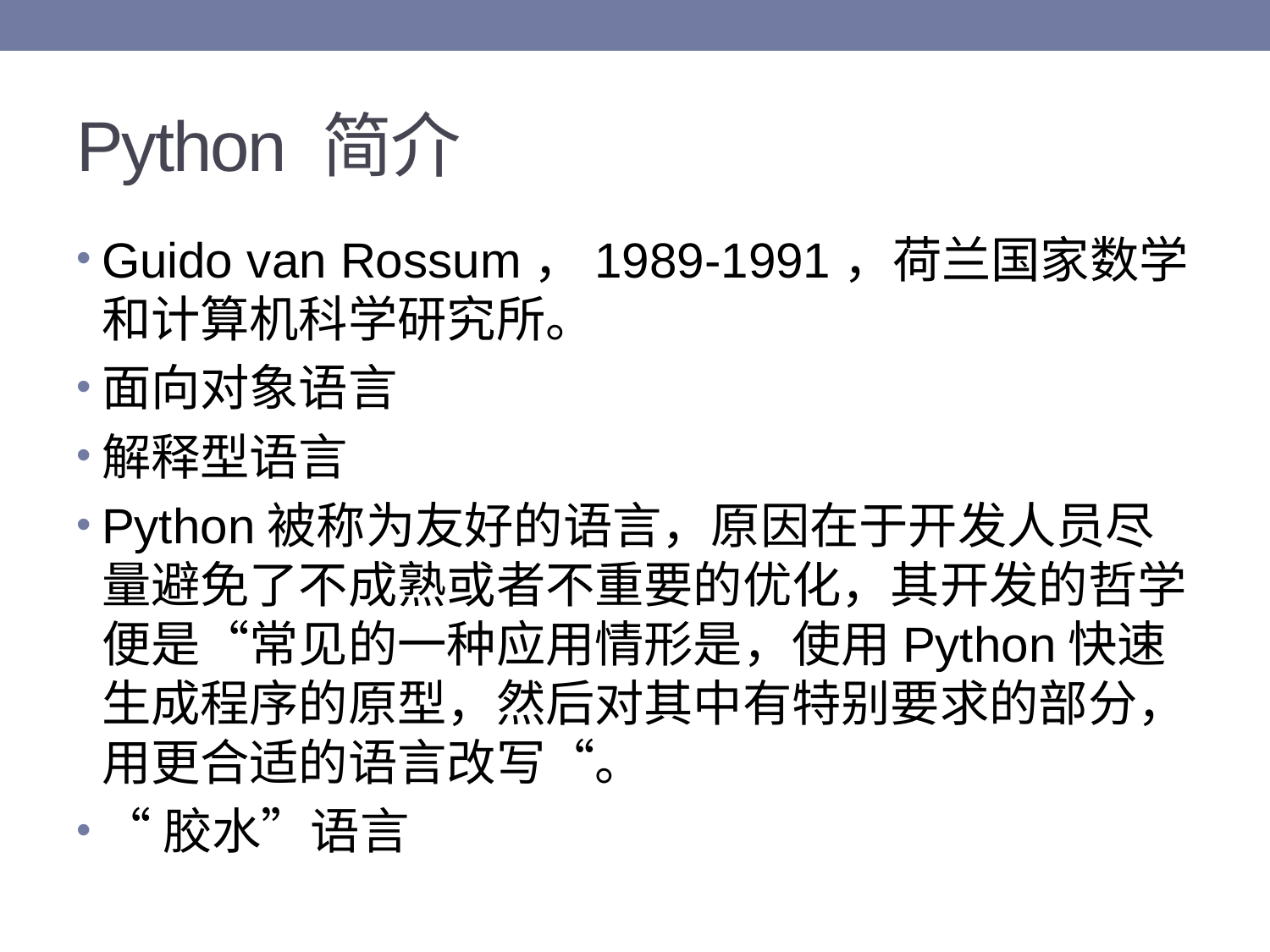

# Python 简介
Guido van Rossum，1989-1991，荷兰国家数学和计算机科学研究所。
面向对象语言
解释型语言
Python被称为友好的语言，原因在于开发人员尽量避免了不成熟或者不重要的优化，其开发的哲学便是“常见的一种应用情形是，使用Python快速生成程序的原型，然后对其中有特别要求的部分，用更合适的语言改写“。
“胶水”语言